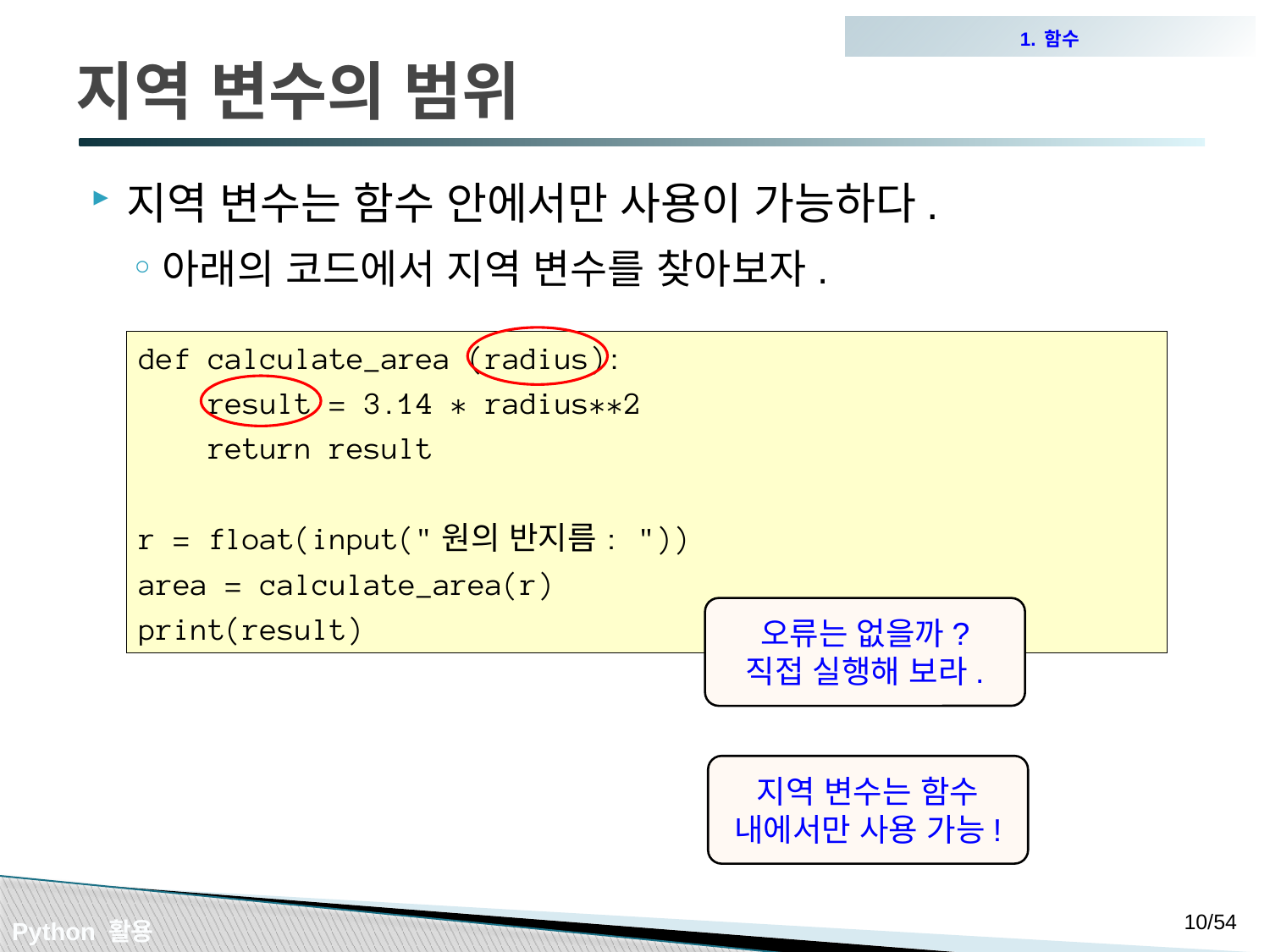

1. 함수
# 지역 변수의 범위
지역 변수는 함수 안에서만 사용이 가능하다.
아래의 코드에서 지역 변수를 찾아보자.

def calculate_area (radius):
    result = 3.14 * radius**2
    return result

r = float(input("원의 반지름: "))
area = calculate_area(r)
print(result)

오류는 없을까?
직접 실행해 보라.
지역 변수는 함수 내에서만 사용 가능!
10